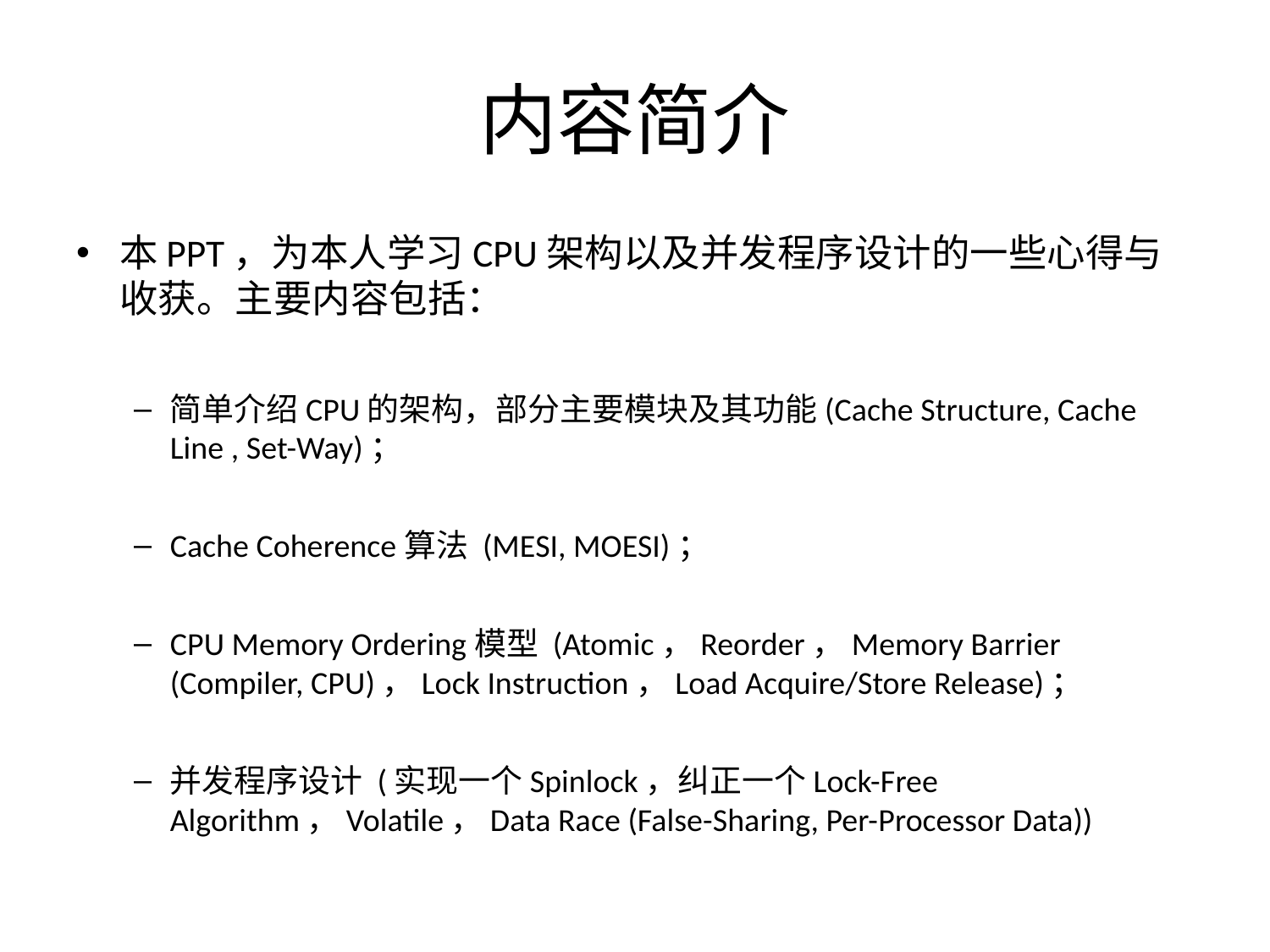

# 内容简介
本PPT，为本人学习CPU架构以及并发程序设计的一些心得与收获。主要内容包括：

简单介绍CPU的架构，部分主要模块及其功能(Cache Structure, Cache Line , Set-Way)；

Cache Coherence算法 (MESI, MOESI)；

CPU Memory Ordering模型 (Atomic，Reorder，Memory Barrier (Compiler, CPU)，Lock Instruction，Load Acquire/Store Release)；

并发程序设计 (实现一个Spinlock，纠正一个Lock-Free Algorithm，Volatile，Data Race (False-Sharing, Per-Processor Data))